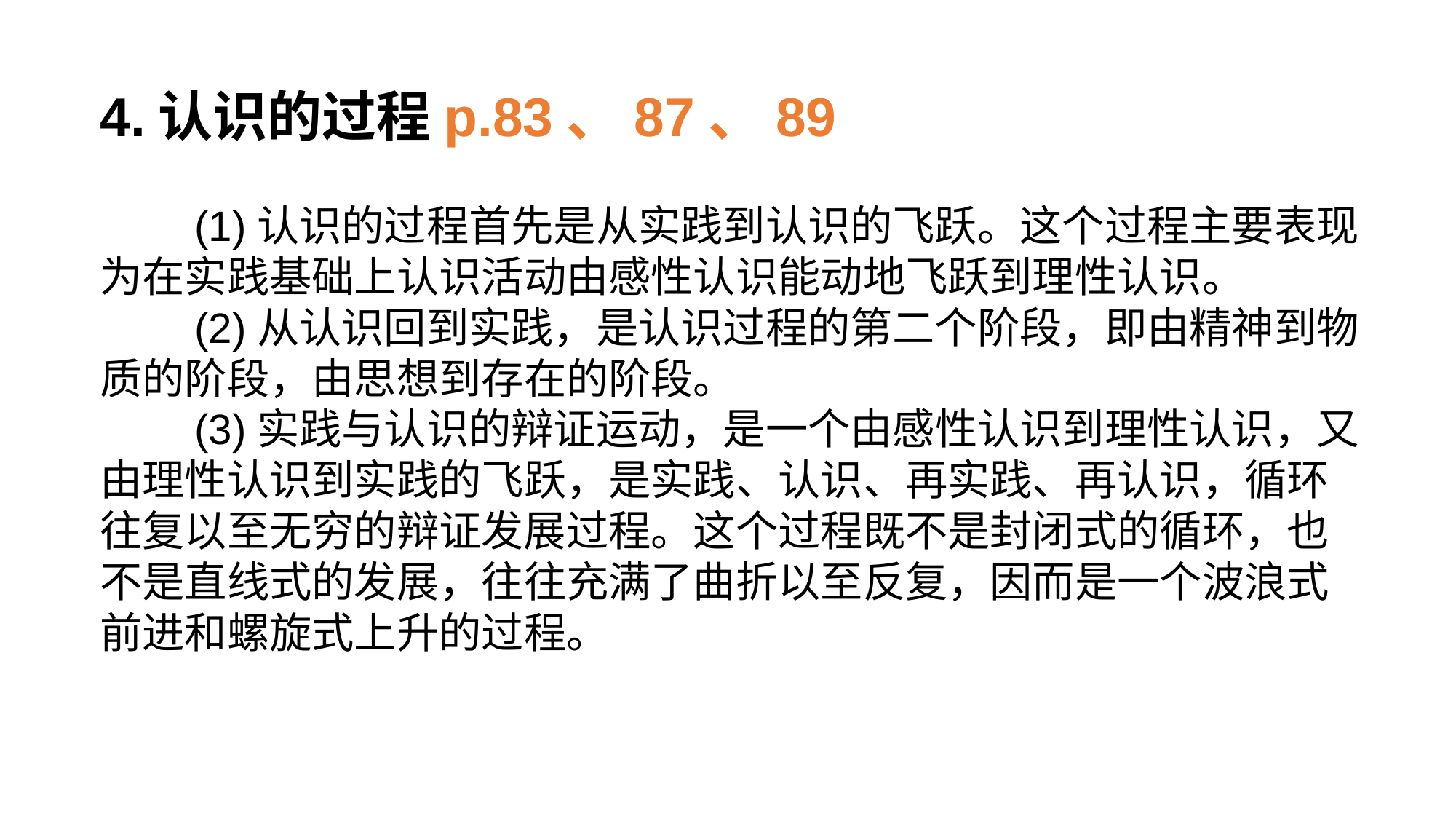

4.认识的过程p.83、87、89

        (1)认识的过程首先是从实践到认识的飞跃。这个过程主要表现为在实践基础上认识活动由感性认识能动地飞跃到理性认识。
        (2)从认识回到实践，是认识过程的第二个阶段，即由精神到物质的阶段，由思想到存在的阶段。
        (3)实践与认识的辩证运动，是一个由感性认识到理性认识，又由理性认识到实践的飞跃，是实践、认识、再实践、再认识，循环往复以至无穷的辩证发展过程。这个过程既不是封闭式的循环，也不是直线式的发展，往往充满了曲折以至反复，因而是一个波浪式前进和螺旋式上升的过程。